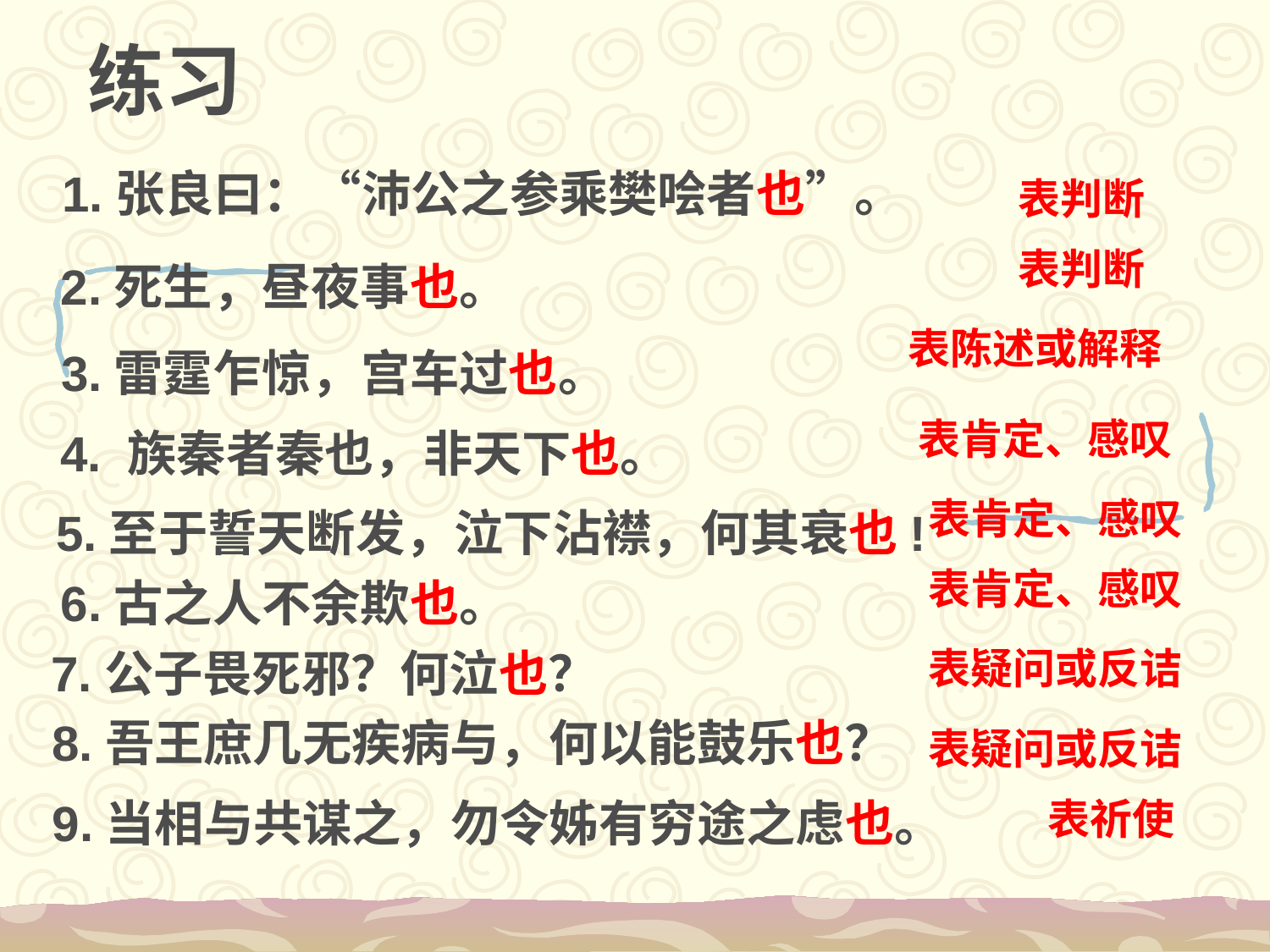

练习

1.张良曰：“沛公之参乘樊哙者也”。
表判断
表判断
2.死生，昼夜事也。
表陈述或解释
3.雷霆乍惊，宫车过也。
表肯定、感叹
4. 族秦者秦也，非天下也。
表肯定、感叹
5.至于誓天断发，泣下沾襟，何其衰也!
表肯定、感叹
6.古之人不余欺也。
7.公子畏死邪？何泣也？
表疑问或反诘
8.吾王庶几无疾病与，何以能鼓乐也？
表疑问或反诘
9.当相与共谋之，勿令姊有穷途之虑也。
表祈使